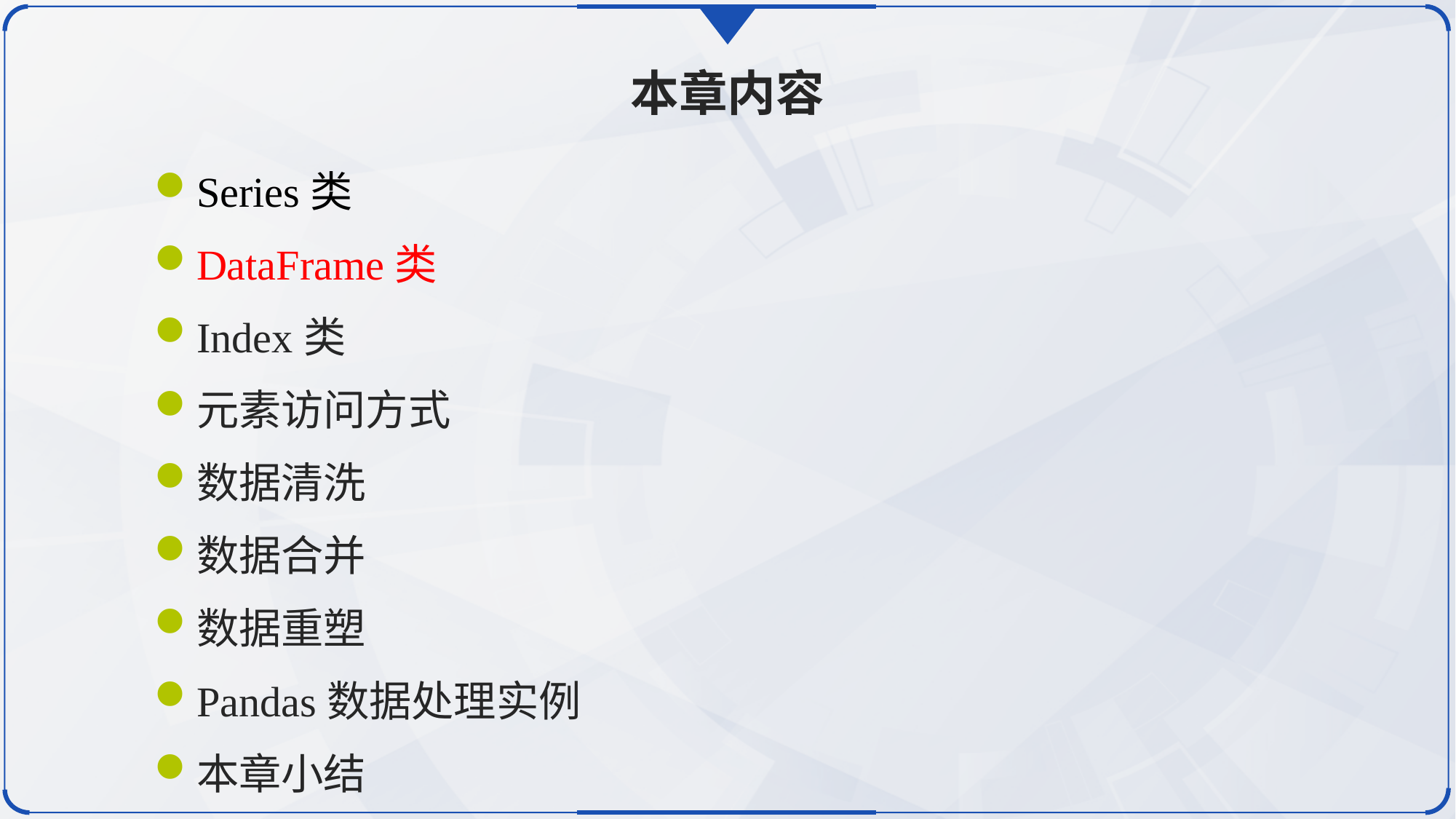

本章内容
Series类
DataFrame类
Index类
元素访问方式
数据清洗
数据合并
数据重塑
Pandas数据处理实例
本章小结